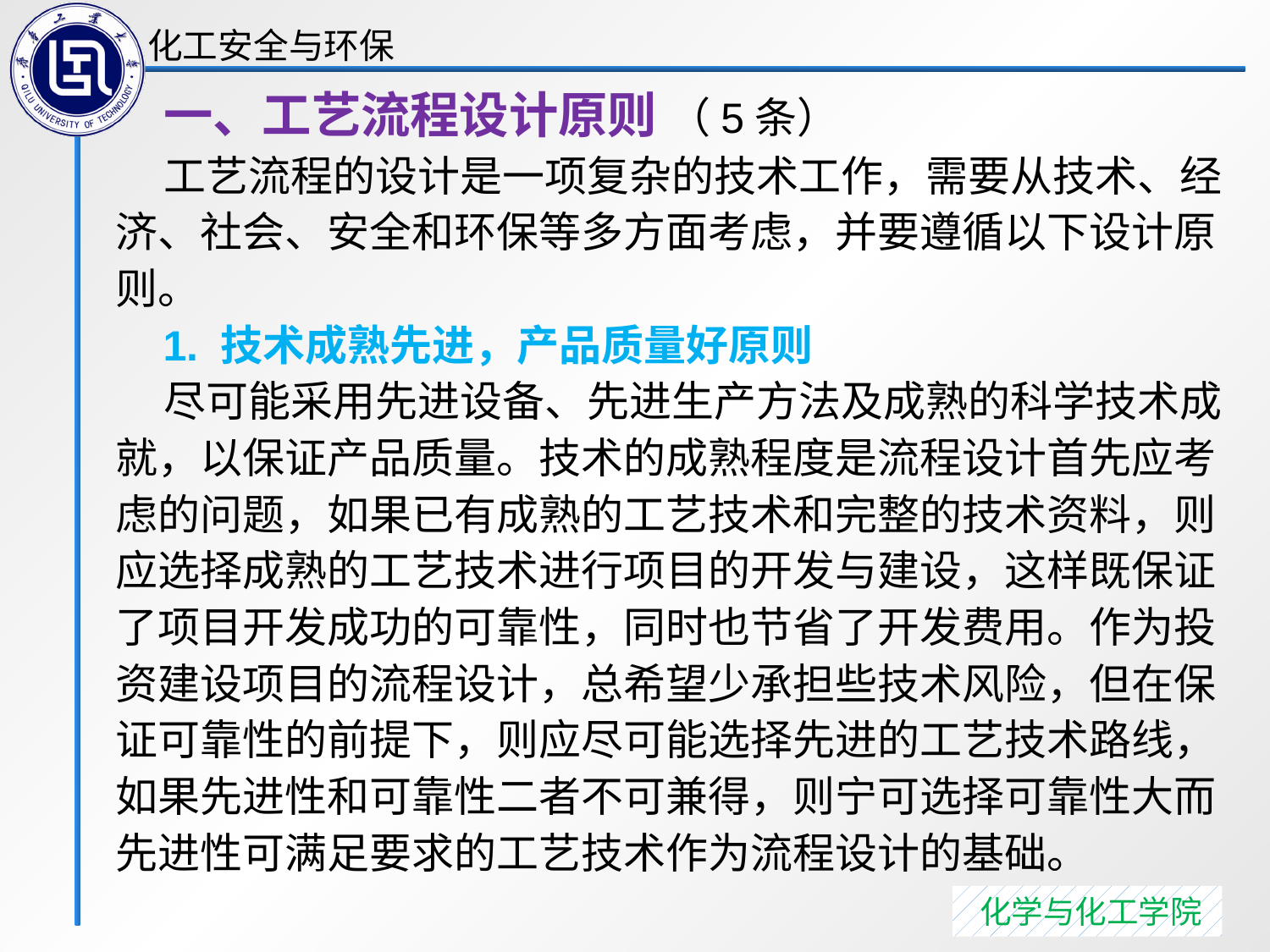

一、工艺流程设计原则 （5条）
    工艺流程的设计是一项复杂的技术工作，需要从技术、经济、社会、安全和环保等多方面考虑，并要遵循以下设计原则。
    1. 技术成熟先进，产品质量好原则
    尽可能采用先进设备、先进生产方法及成熟的科学技术成就，以保证产品质量。技术的成熟程度是流程设计首先应考虑的问题，如果已有成熟的工艺技术和完整的技术资料，则应选择成熟的工艺技术进行项目的开发与建设，这样既保证了项目开发成功的可靠性，同时也节省了开发费用。作为投资建设项目的流程设计，总希望少承担些技术风险，但在保证可靠性的前提下，则应尽可能选择先进的工艺技术路线，如果先进性和可靠性二者不可兼得，则宁可选择可靠性大而先进性可满足要求的工艺技术作为流程设计的基础。